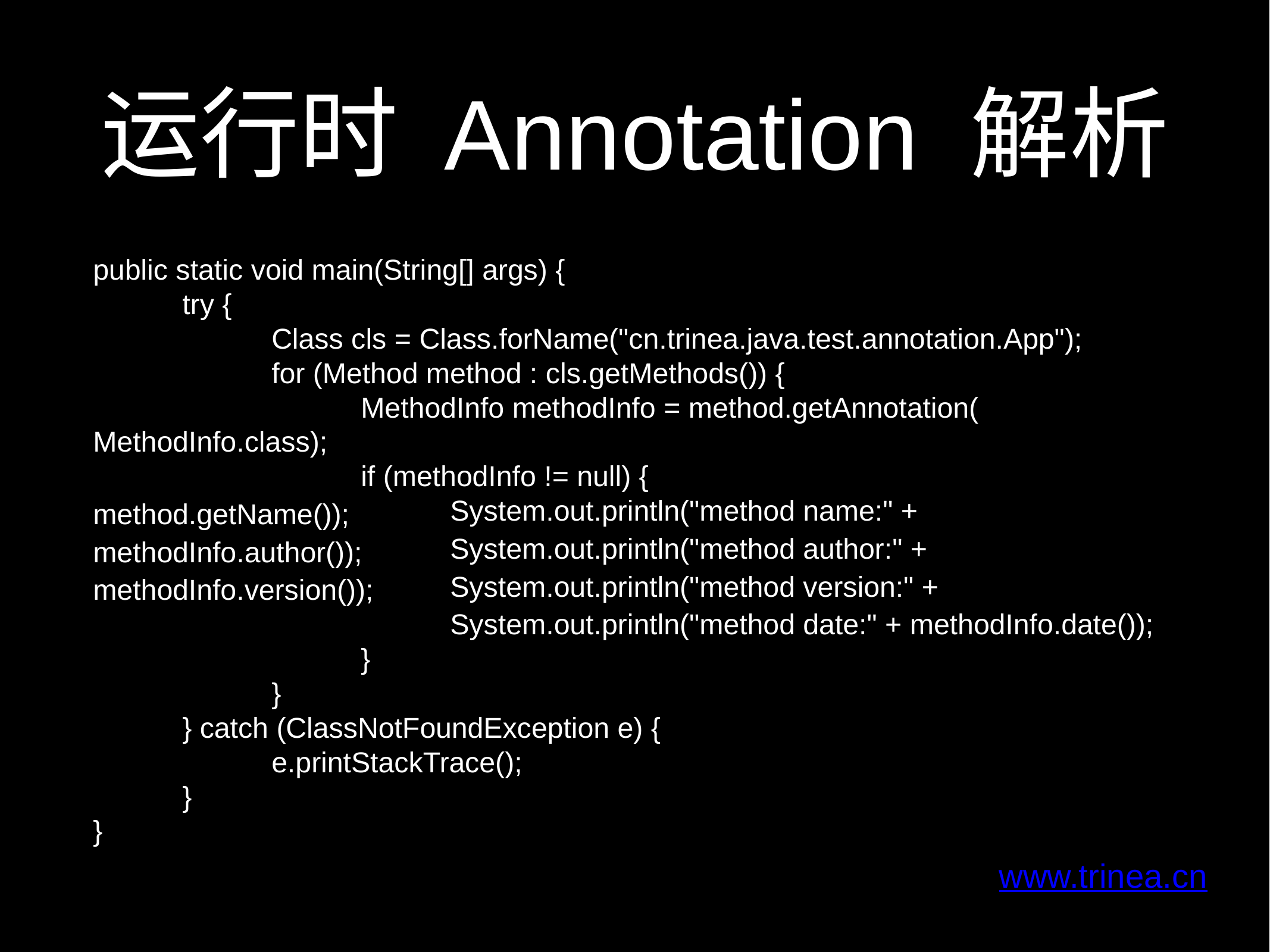

# 运行时 Annotation 解析
public static void main(String[] args) {
	try {
		Class cls = Class.forName("cn.trinea.java.test.annotation.App");
		for (Method method : cls.getMethods()) {
			MethodInfo methodInfo = method.getAnnotation(
MethodInfo.class);
			if (methodInfo != null) {
				System.out.println("method name:" + method.getName());
				System.out.println("method author:" + methodInfo.author());
				System.out.println("method version:" + methodInfo.version());
				System.out.println("method date:" + methodInfo.date());
			}
		}
	} catch (ClassNotFoundException e) {
		e.printStackTrace();
	}
}